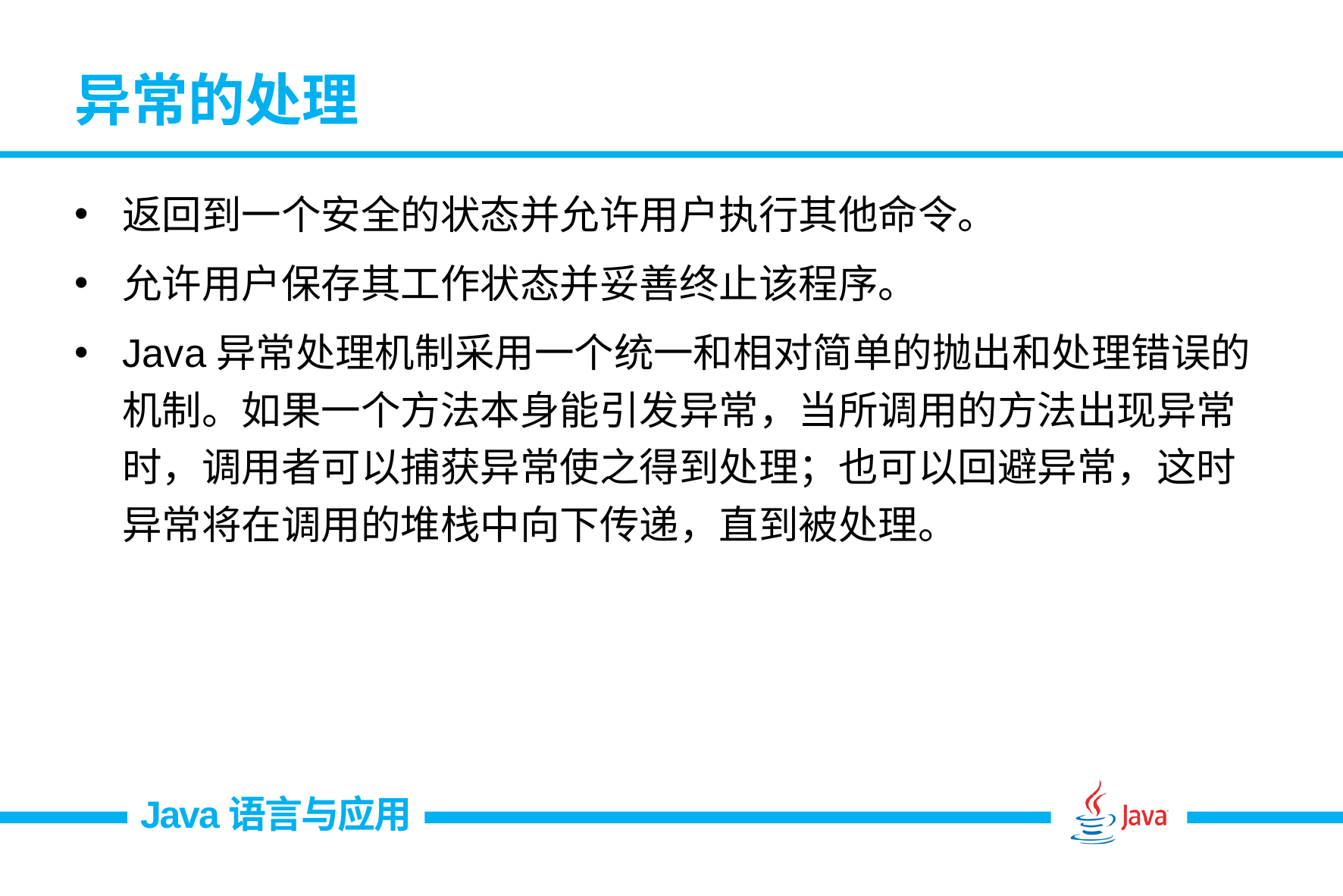

# 异常的处理
返回到一个安全的状态并允许用户执行其他命令。
允许用户保存其工作状态并妥善终止该程序。
Java异常处理机制采用一个统一和相对简单的抛出和处理错误的机制。如果一个方法本身能引发异常，当所调用的方法出现异常时，调用者可以捕获异常使之得到处理；也可以回避异常，这时异常将在调用的堆栈中向下传递，直到被处理。